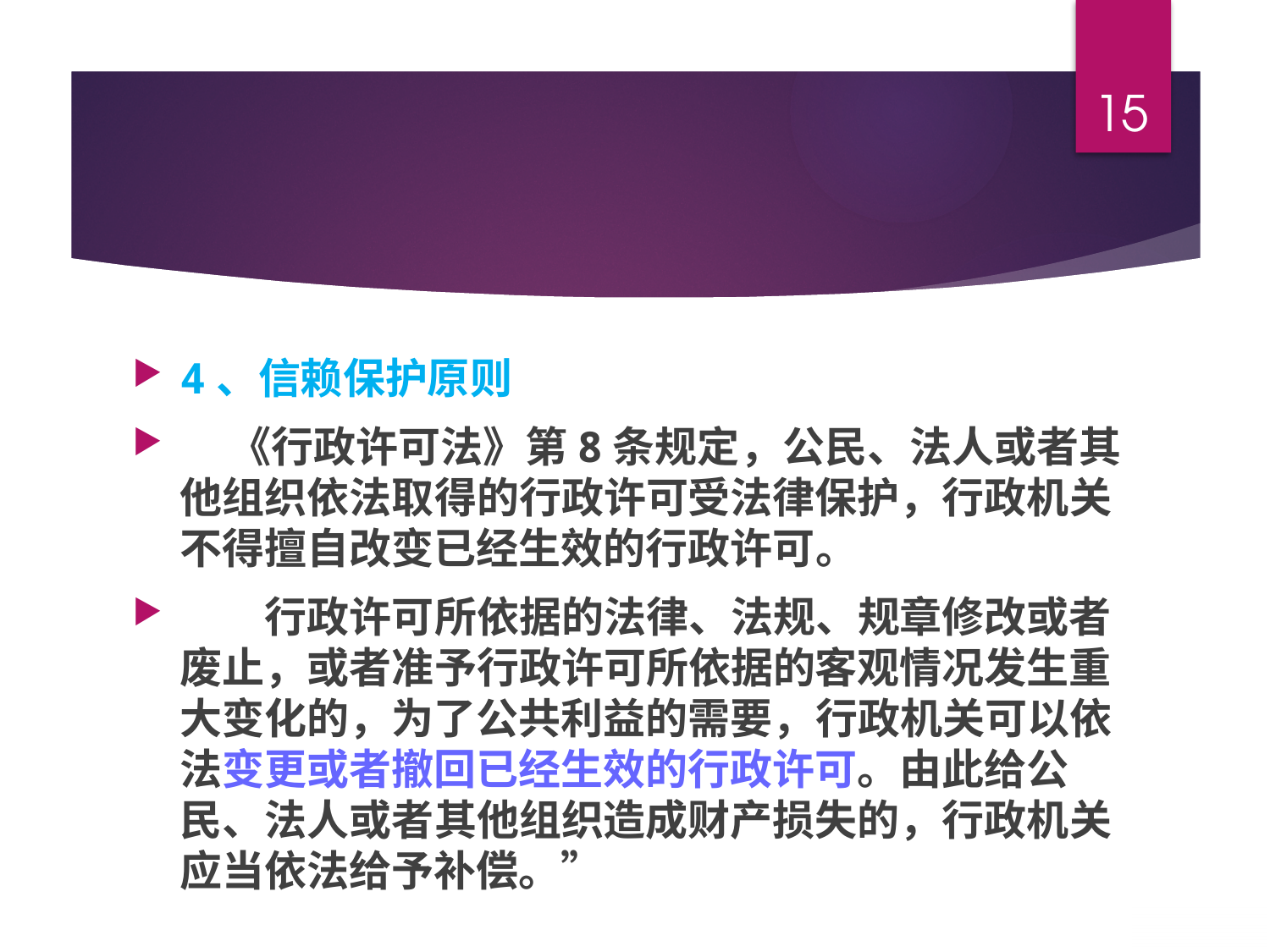

15
#
4、信赖保护原则
    《行政许可法》第8条规定，公民、法人或者其他组织依法取得的行政许可受法律保护，行政机关不得擅自改变已经生效的行政许可。
　　行政许可所依据的法律、法规、规章修改或者废止，或者准予行政许可所依据的客观情况发生重大变化的，为了公共利益的需要，行政机关可以依法变更或者撤回已经生效的行政许可。由此给公民、法人或者其他组织造成财产损失的，行政机关应当依法给予补偿。”